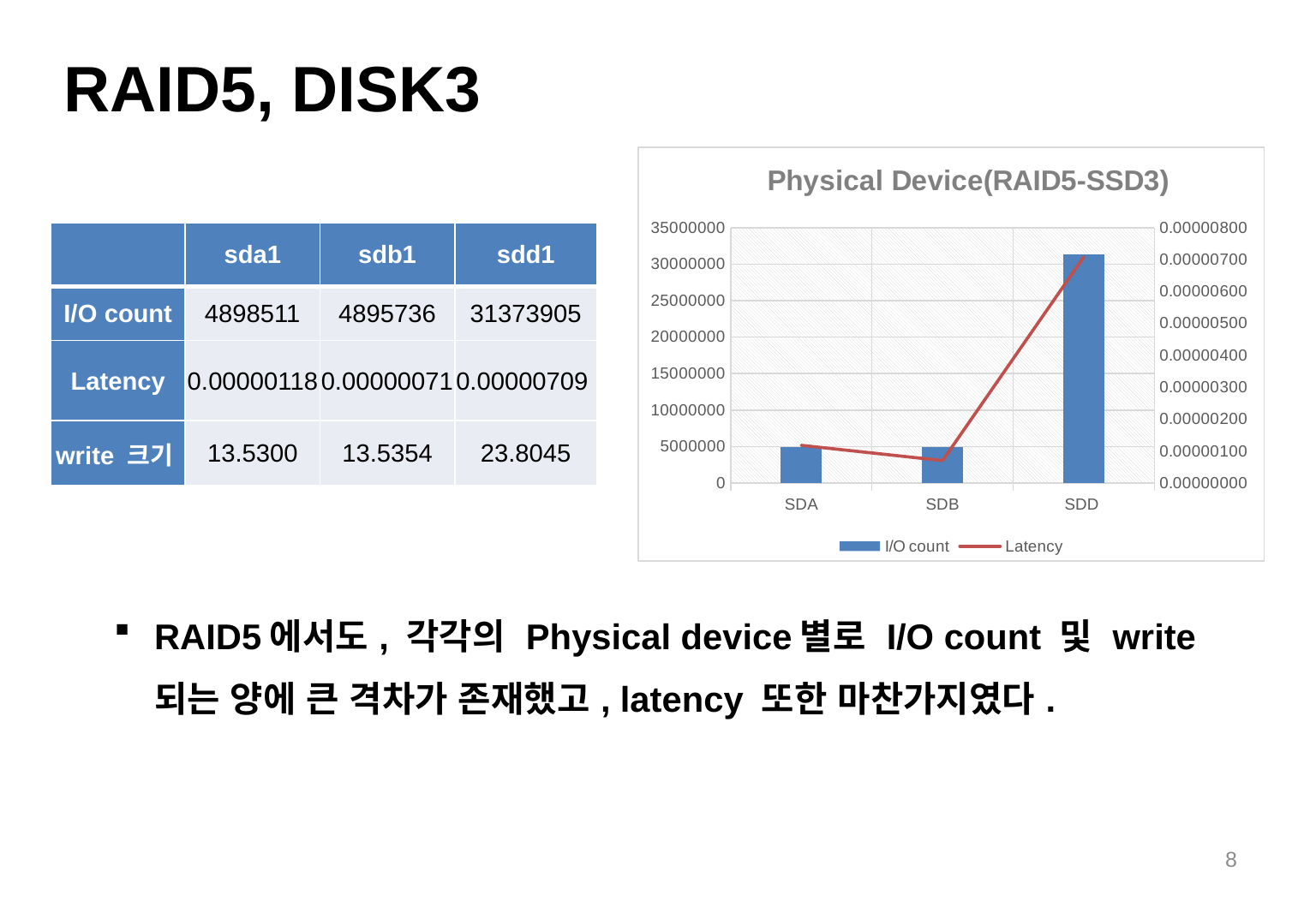

# RAID5, DISK3

### Chart: Physical Device(RAID5-SSD3)

| Category | I/O count | Latency |
|---|---|---|
| SDA | 4898511.0 | 1.18314251497422e-06 |
| SDB | 4895736.0 | 7.060055710306769e-07 |
| SDD  | 31373905.0 | 7.087131692307693e-06 |
|  | sda1 | sdb1 | sdd1 |
| --- | --- | --- | --- |
| I/O count | 4898511 | 4895736 | 31373905 |
| Latency | 0.00000118 | 0.00000071 | 0.00000709 |
| write 크기 | 13.5300 | 13.5354 | 23.8045 |
RAID5에서도, 각각의 Physical device별로 I/O count 및 write 되는 양에 큰 격차가 존재했고, latency 또한 마찬가지였다.
8